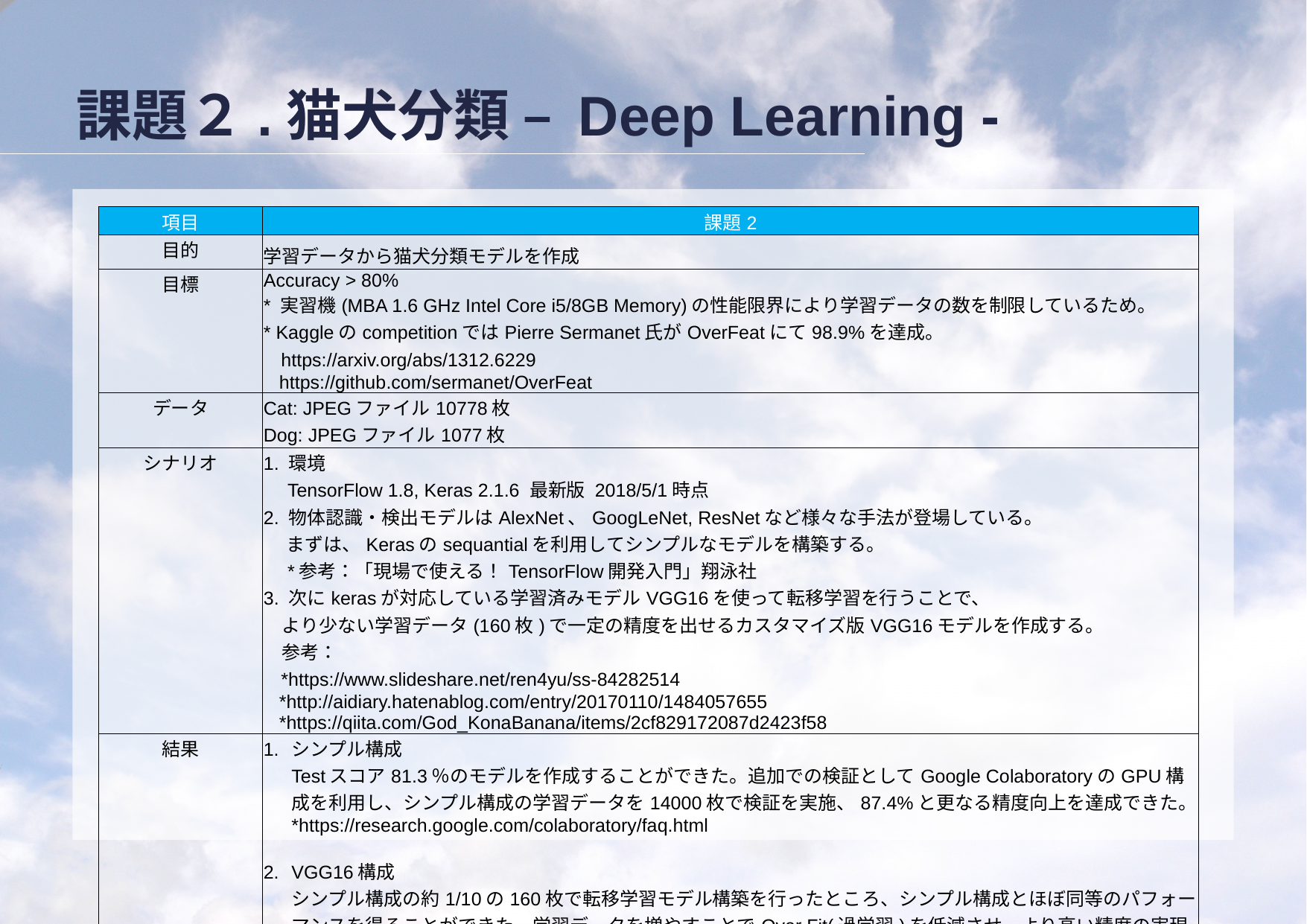

# 課題２.猫犬分類 – Deep Learning -
| 項目 | 課題2 |
| --- | --- |
| 目的 | 学習データから猫犬分類モデルを作成 |
| 目標 | Accuracy > 80% \* 実習機(MBA 1.6 GHz Intel Core i5/8GB Memory)の性能限界により学習データの数を制限しているため。 \* KaggleのcompetitionではPierre Sermanet氏がOverFeatにて98.9%を達成。 https://arxiv.org/abs/1312.6229 https://github.com/sermanet/OverFeat |
| データ | Cat: JPEGファイル10778枚 Dog: JPEGファイル1077枚 |
| シナリオ | 1. 環境 　TensorFlow 1.8, Keras 2.1.6 最新版 2018/5/1時点 2. 物体認識・検出モデルはAlexNet、GoogLeNet, ResNetなど様々な手法が登場している。 　 まずは、Kerasのsequantialを利用してシンプルなモデルを構築する。 　\*参考：「現場で使える！TensorFlow開発入門」翔泳社 3. 次にkerasが対応している学習済みモデルVGG16を使って転移学習を行うことで、 　より少ない学習データ(160枚)で一定の精度を出せるカスタマイズ版VGG16モデルを作成する。 　参考： \*https://www.slideshare.net/ren4yu/ss-84282514 \*http://aidiary.hatenablog.com/entry/20170110/1484057655 \*https://qiita.com/God\_KonaBanana/items/2cf829172087d2423f58 |
| 結果 | シンプル構成 Testスコア81.3％のモデルを作成することができた。追加での検証としてGoogle ColaboratoryのGPU構成を利用し、シンプル構成の学習データを14000枚で検証を実施、87.4%と更なる精度向上を達成できた。 \*https://research.google.com/colaboratory/faq.html VGG16構成 シンプル構成の約1/10の160枚で転移学習モデル構築を行ったところ、シンプル構成とほぼ同等のパフォーマンスを得ることができた。学習データを増やすことでOver Fit(過学習)を低減させ、より高い精度の実現が見込まれる。 |